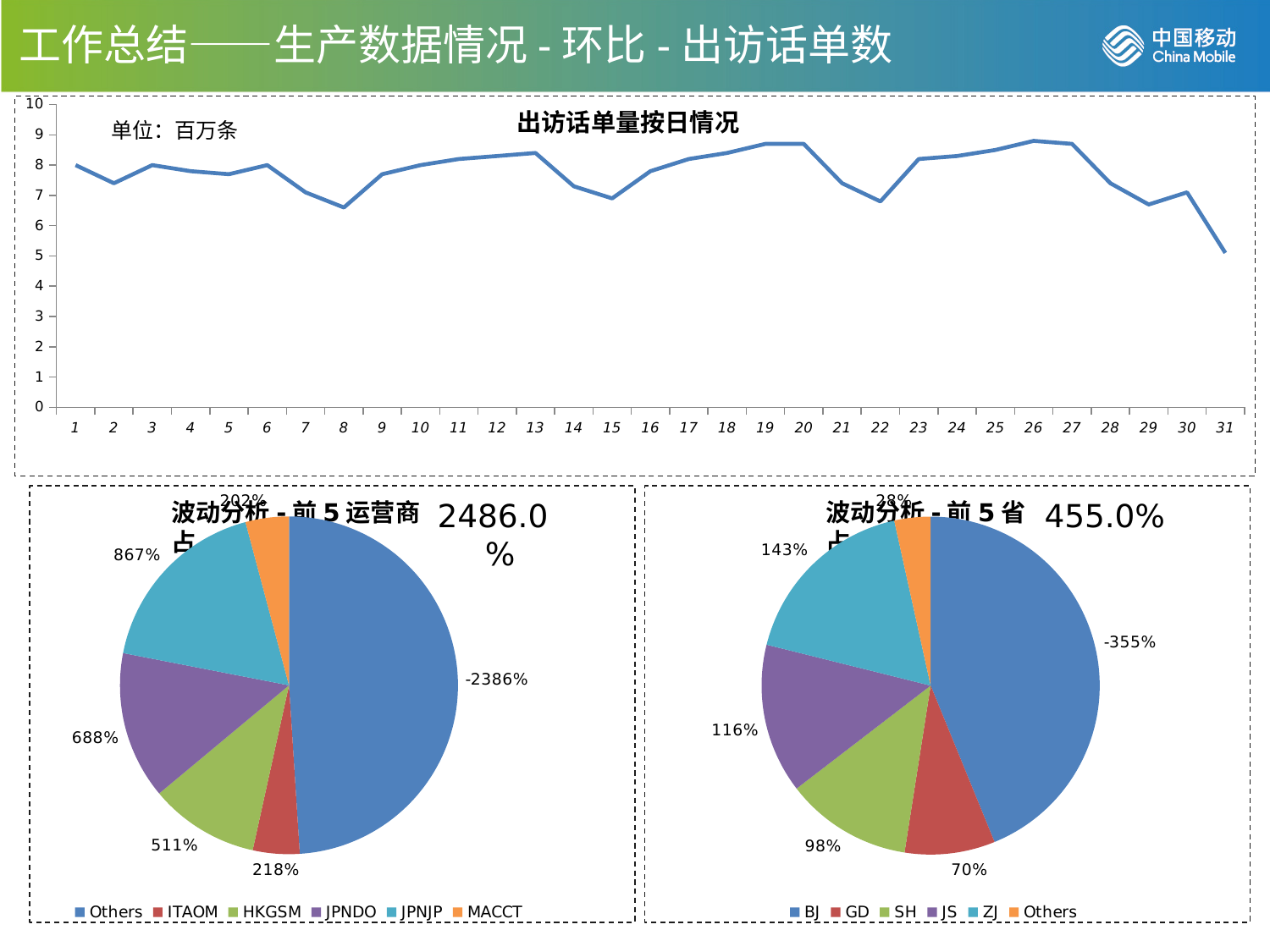

工作总结——生产数据情况-环比-出访话单数

### Chart

| Category |  |
|---|---|
| 1 | 8.0 |
| 2 | 7.4 |
| 3 | 8.0 |
| 4 | 7.8 |
| 5 | 7.7 |
| 6 | 8.0 |
| 7 | 7.1 |
| 8 | 6.6 |
| 9 | 7.7 |
| 10 | 8.0 |
| 11 | 8.2 |
| 12 | 8.3 |
| 13 | 8.4 |
| 14 | 7.3 |
| 15 | 6.9 |
| 16 | 7.8 |
| 17 | 8.2 |
| 18 | 8.4 |
| 19 | 8.7 |
| 20 | 8.7 |
| 21 | 7.4 |
| 22 | 6.8 |
| 23 | 8.2 |
| 24 | 8.3 |
| 25 | 8.5 |
| 26 | 8.8 |
| 27 | 8.7 |
| 28 | 7.4 |
| 29 | 6.7 |
| 30 | 7.1 |
| 31 | 5.1 |
出访话单量按日情况
单位：百万条

### Chart

| Category |  |
|---|---|
| Others | -23.86 |
| ITAOM | 2.18 |
| HKGSM | 5.11 |
| JPNDO | 6.88 |
| JPNJP | 8.67 |
| MACCT | 2.02 |

### Chart

| Category |  |
|---|---|
| BJ | -3.55 |
| GD | 0.7 |
| SH | 0.98 |
| JS | 1.16 |
| ZJ | 1.43 |
| Others | 0.28 |
2486.0%
455.0%